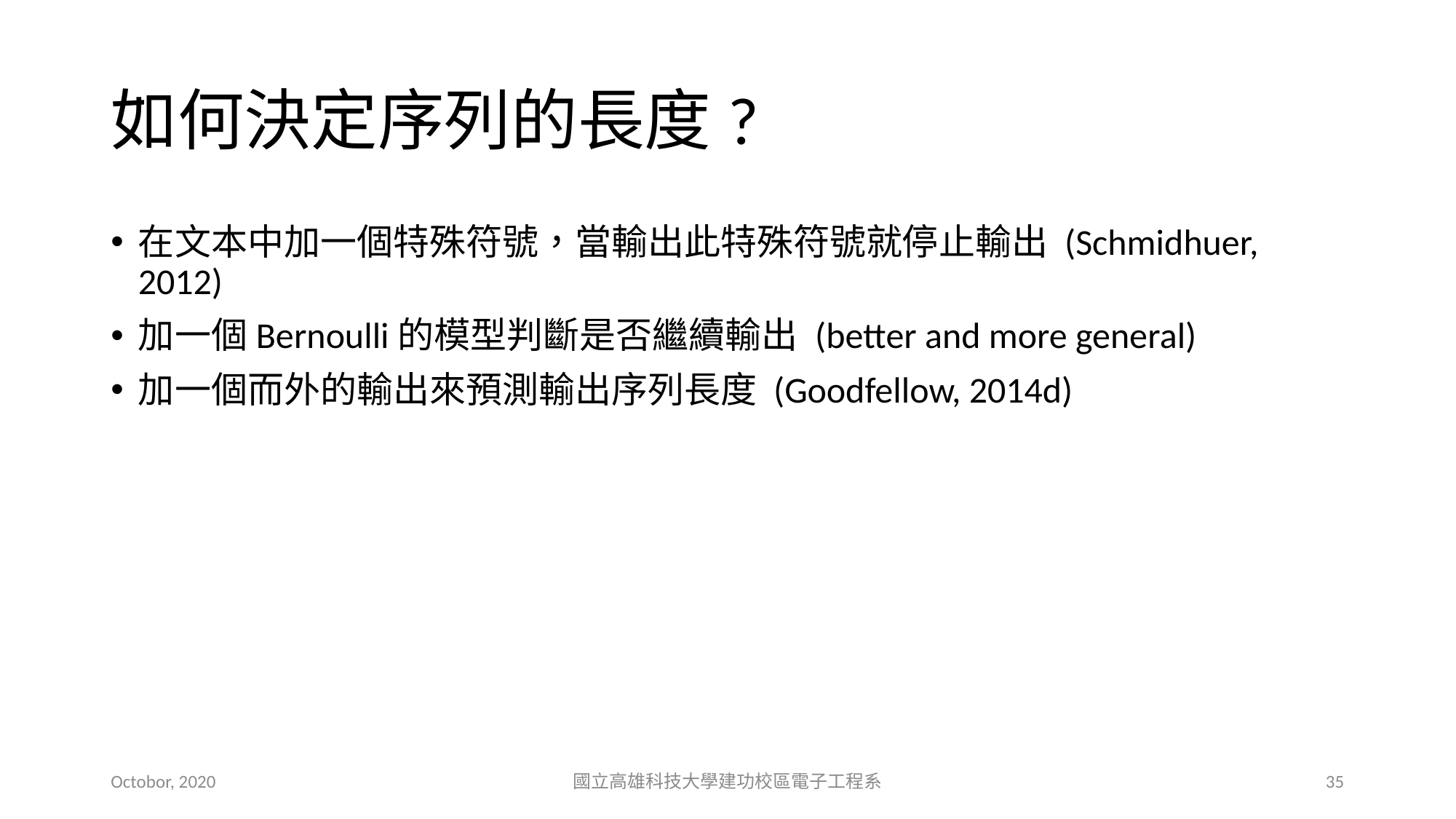

# 如何決定序列的長度?
在文本中加一個特殊符號，當輸出此特殊符號就停止輸出 (Schmidhuer, 2012)
加一個Bernoulli的模型判斷是否繼續輸出 (better and more general)
加一個而外的輸出來預測輸出序列長度 (Goodfellow, 2014d)

Octobor, 2020
國立高雄科技大學建功校區電子工程系
35